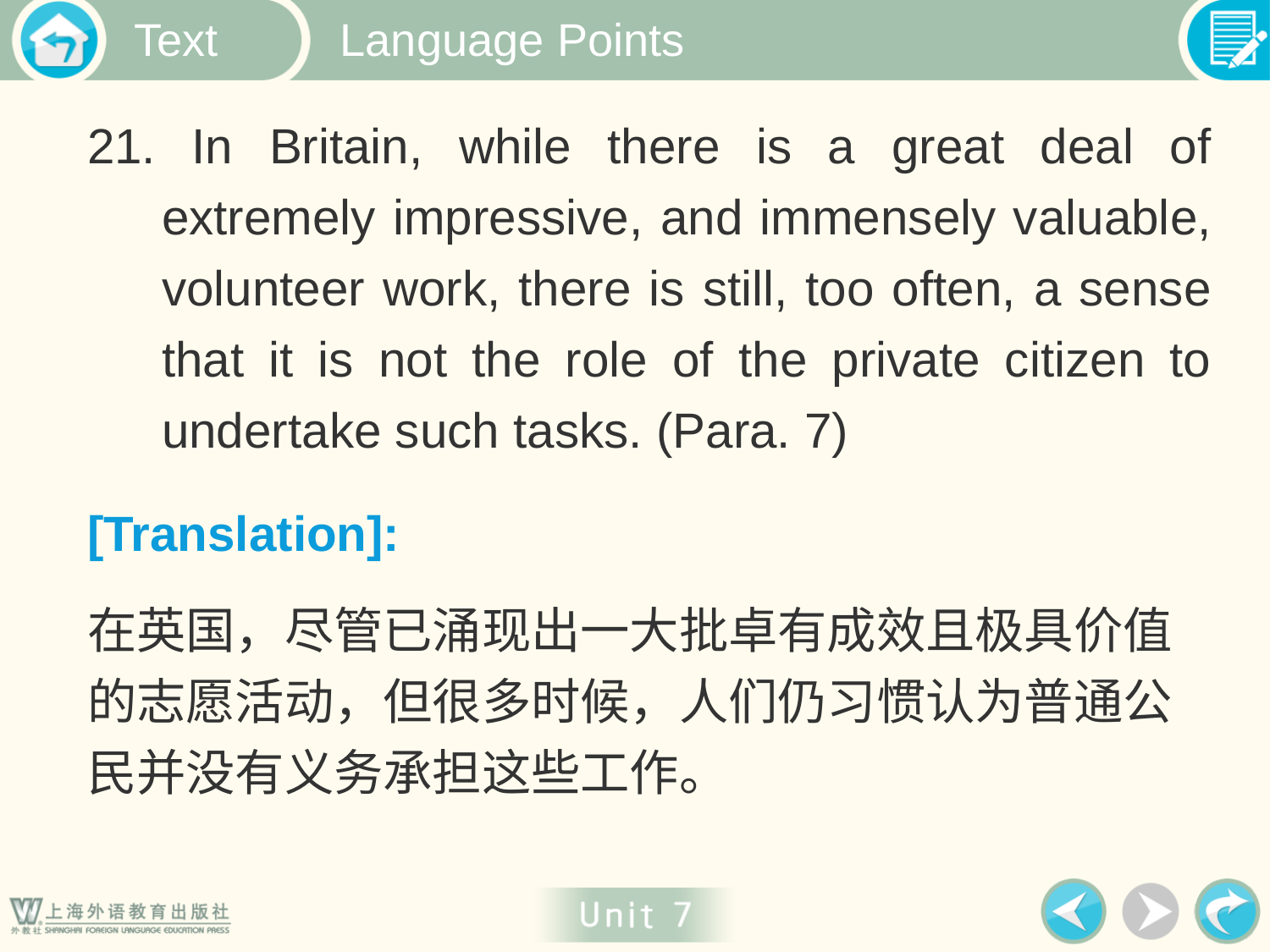

Language Points

21. In Britain, while there is a great deal of extremely impressive, and immensely valuable, volunteer work, there is still, too often, a sense that it is not the role of the private citizen to undertake such tasks. (Para. 7)
[Translation]:
在英国，尽管已涌现出一大批卓有成效且极具价值的志愿活动，但很多时候，人们仍习惯认为普通公民并没有义务承担这些工作。